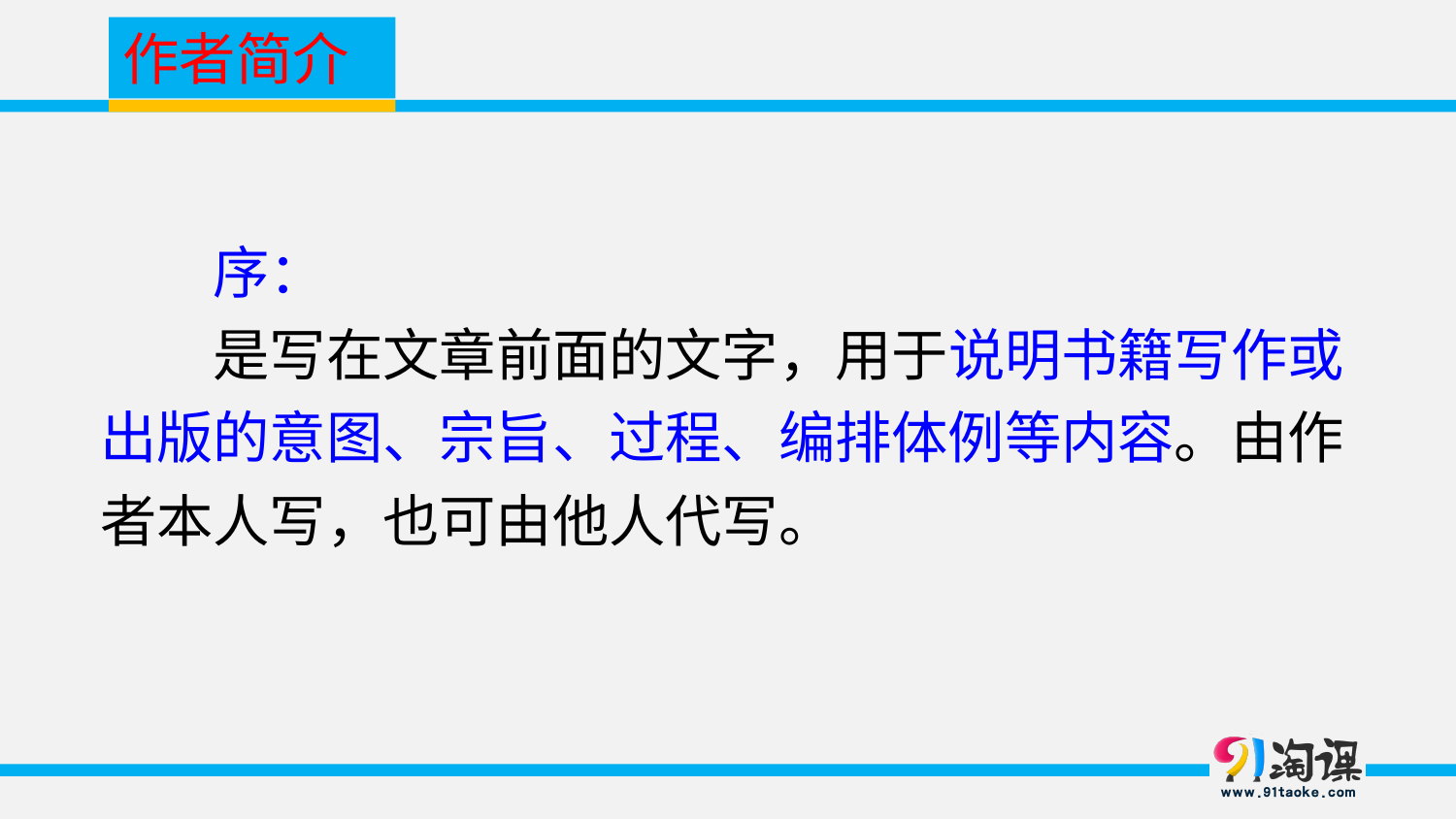

作者简介
　　序：
　　是写在文章前面的文字，用于说明书籍写作或出版的意图、宗旨、过程、编排体例等内容。由作者本人写，也可由他人代写。